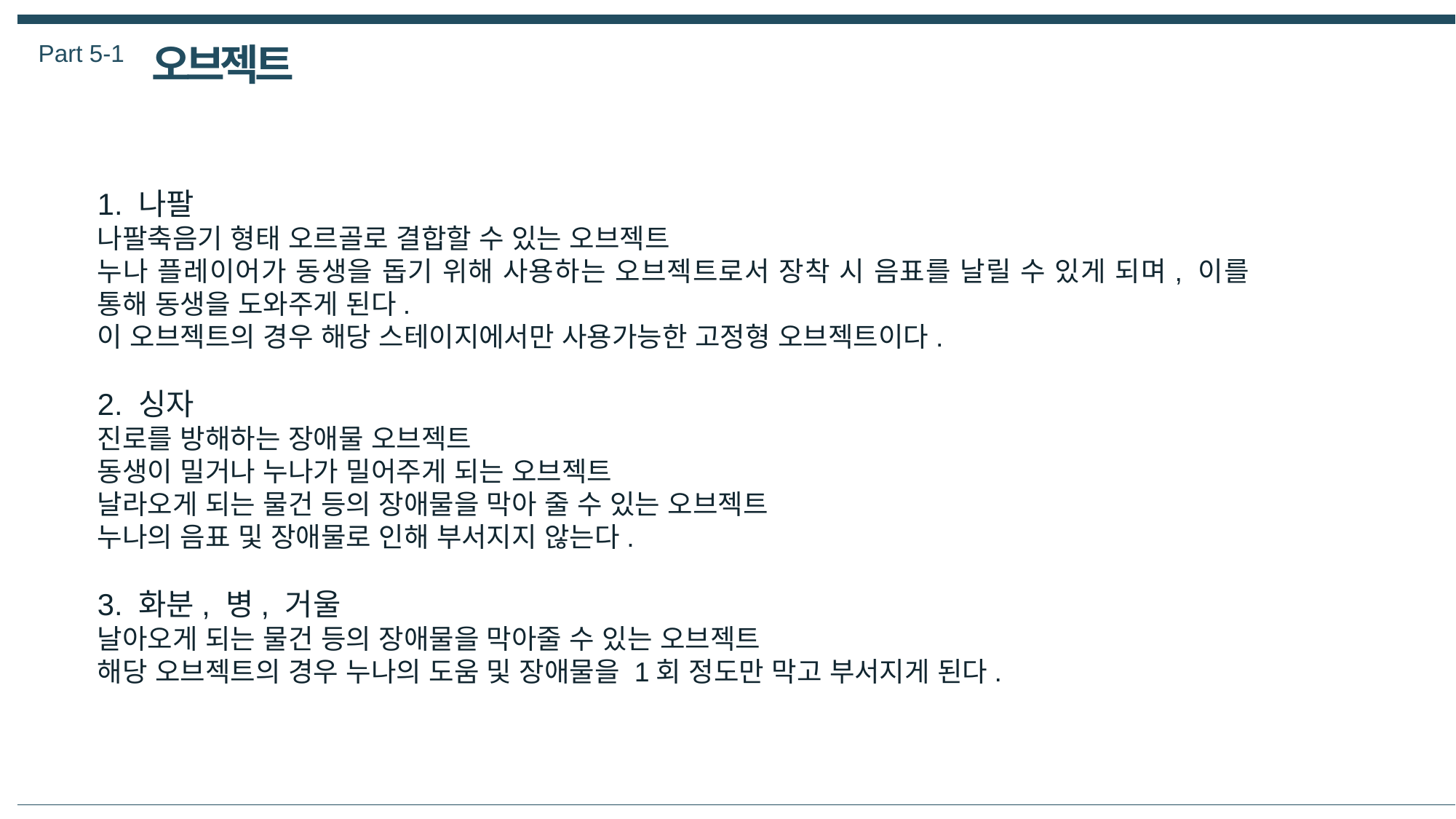

Part 5-1
오브젝트
1. 나팔
나팔축음기 형태 오르골로 결합할 수 있는 오브젝트
누나 플레이어가 동생을 돕기 위해 사용하는 오브젝트로서 장착 시 음표를 날릴 수 있게 되며, 이를 통해 동생을 도와주게 된다.
이 오브젝트의 경우 해당 스테이지에서만 사용가능한 고정형 오브젝트이다.

2. 싱자
진로를 방해하는 장애물 오브젝트
동생이 밀거나 누나가 밀어주게 되는 오브젝트
날라오게 되는 물건 등의 장애물을 막아 줄 수 있는 오브젝트
누나의 음표 및 장애물로 인해 부서지지 않는다.

3. 화분, 병, 거울
날아오게 되는 물건 등의 장애물을 막아줄 수 있는 오브젝트
해당 오브젝트의 경우 누나의 도움 및 장애물을 1회 정도만 막고 부서지게 된다.